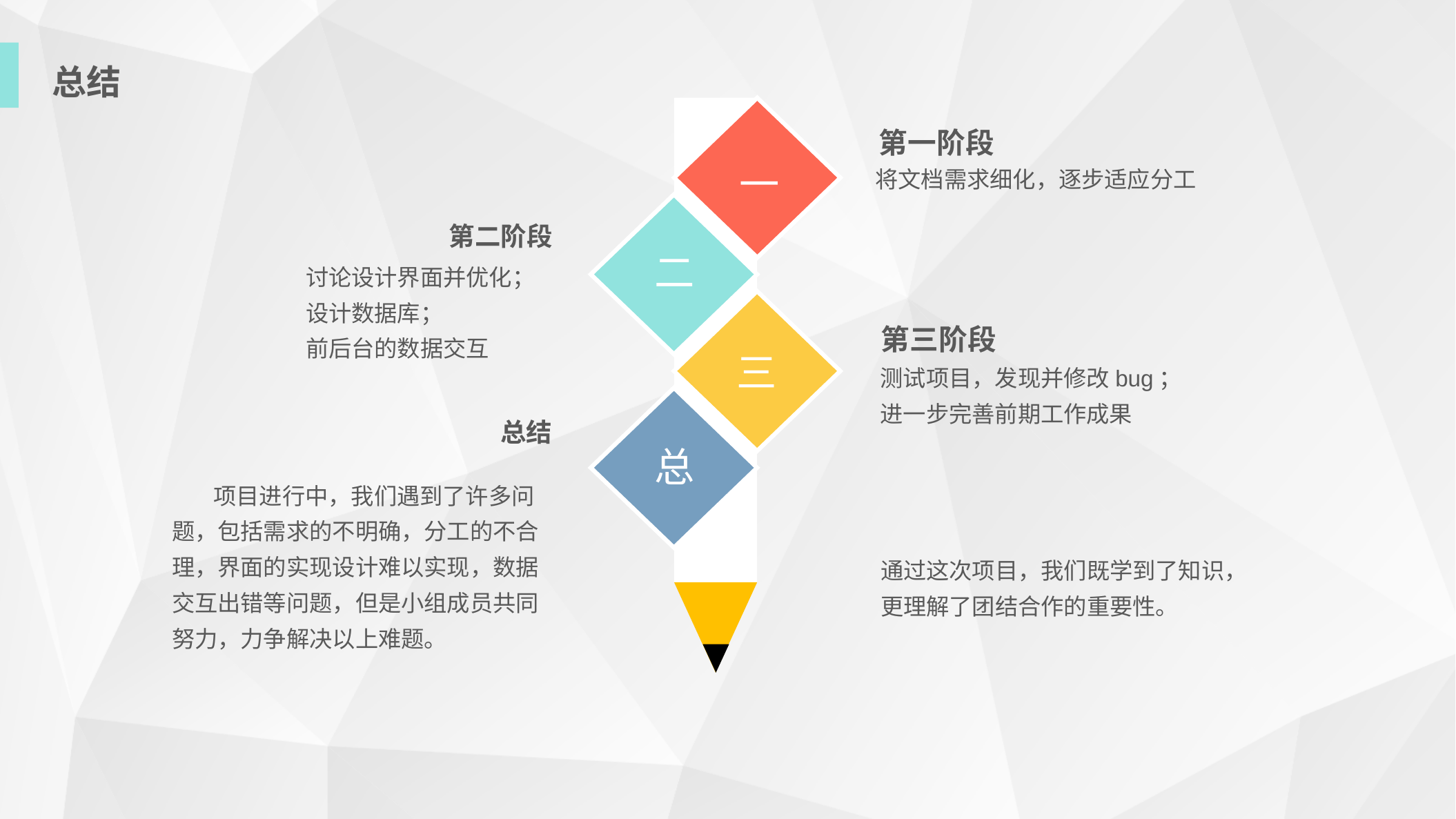

总结

第一阶段
将文档需求细化，逐步适应分工
一

第二阶段
讨论设计界面并优化；
设计数据库；
前后台的数据交互

二

第三阶段
测试项目，发现并修改bug；
进一步完善前期工作成果
三

总结
       项目进行中，我们遇到了许多问题，包括需求的不明确，分工的不合理，界面的实现设计难以实现，数据交互出错等问题，但是小组成员共同努力，力争解决以上难题。

总
通过这次项目，我们既学到了知识，更理解了团结合作的重要性。